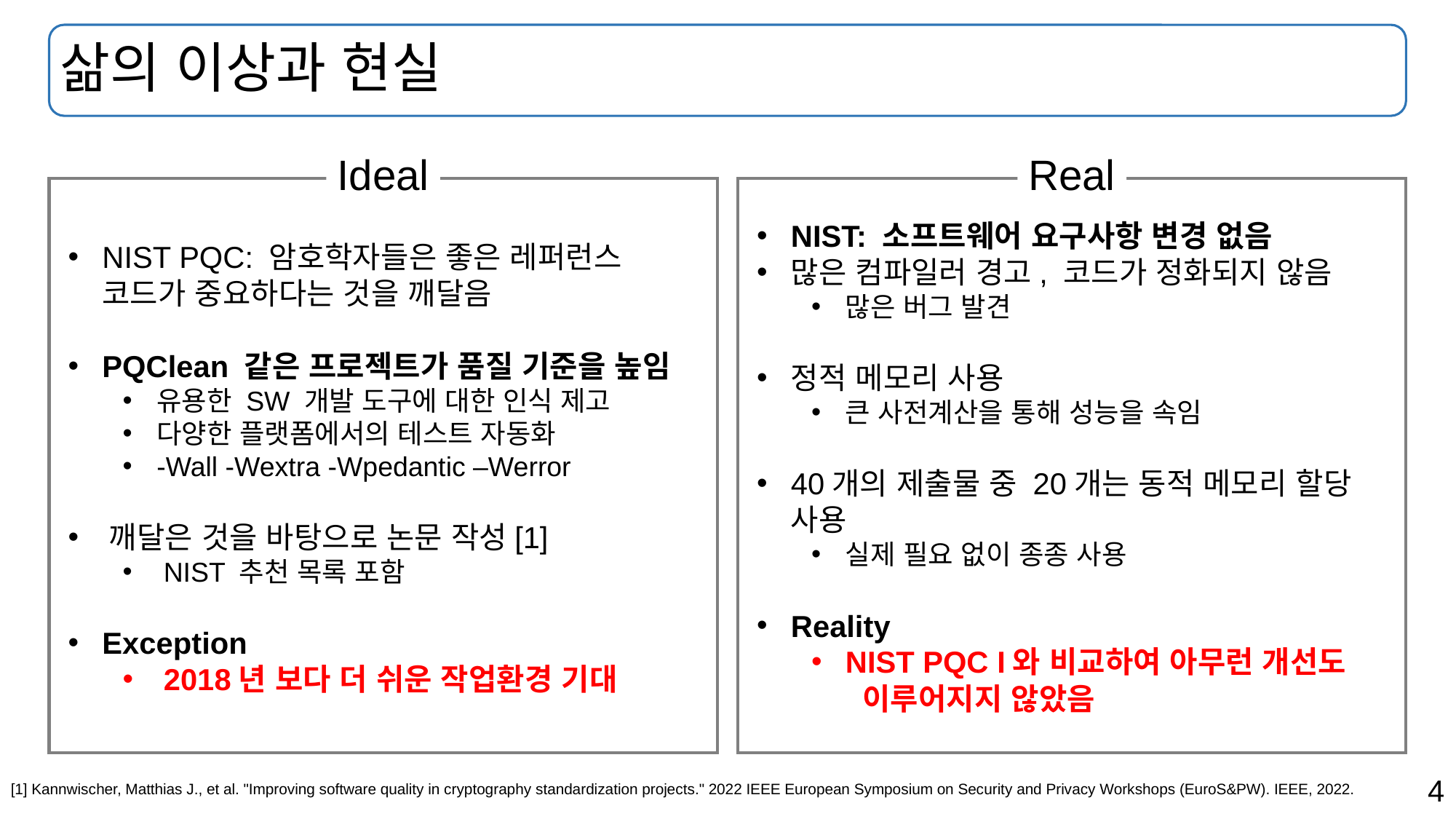

# 삶의 이상과 현실
Ideal
Real

NIST: 소프트웨어 요구사항 변경 없음
많은 컴파일러 경고, 코드가 정화되지 않음
많은 버그 발견

정적 메모리 사용
큰 사전계산을 통해 성능을 속임

40개의 제출물 중 20개는 동적 메모리 할당 사용
실제 필요 없이 종종 사용

Reality
NIST PQC I와 비교하여 아무런 개선도       이루어지지 않았음
NIST PQC: 암호학자들은 좋은 레퍼런스     코드가 중요하다는 것을 깨달음

PQClean 같은 프로젝트가 품질 기준을 높임
유용한 SW 개발 도구에 대한 인식 제고
다양한 플랫폼에서의 테스트 자동화
-Wall -Wextra -Wpedantic –Werror

깨달은 것을 바탕으로 논문 작성[1]
NIST 추천 목록 포함

Exception
2018년 보다 더 쉬운 작업환경 기대
[1] Kannwischer, Matthias J., et al. "Improving software quality in cryptography standardization projects." 2022 IEEE European Symposium on Security and Privacy Workshops (EuroS&PW). IEEE, 2022.